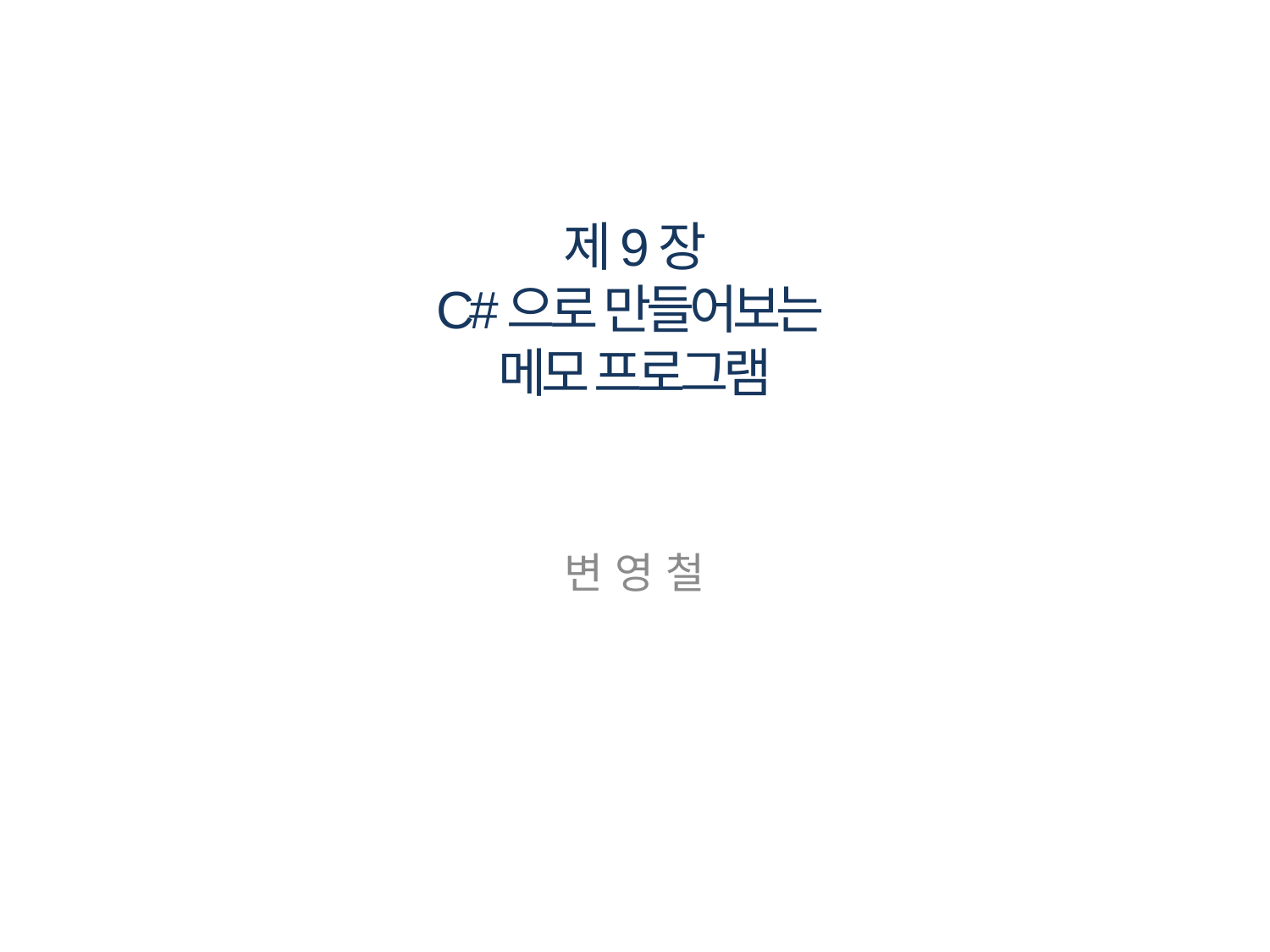

# 제9장 C#으로 만들어보는 메모 프로그램
변 영 철